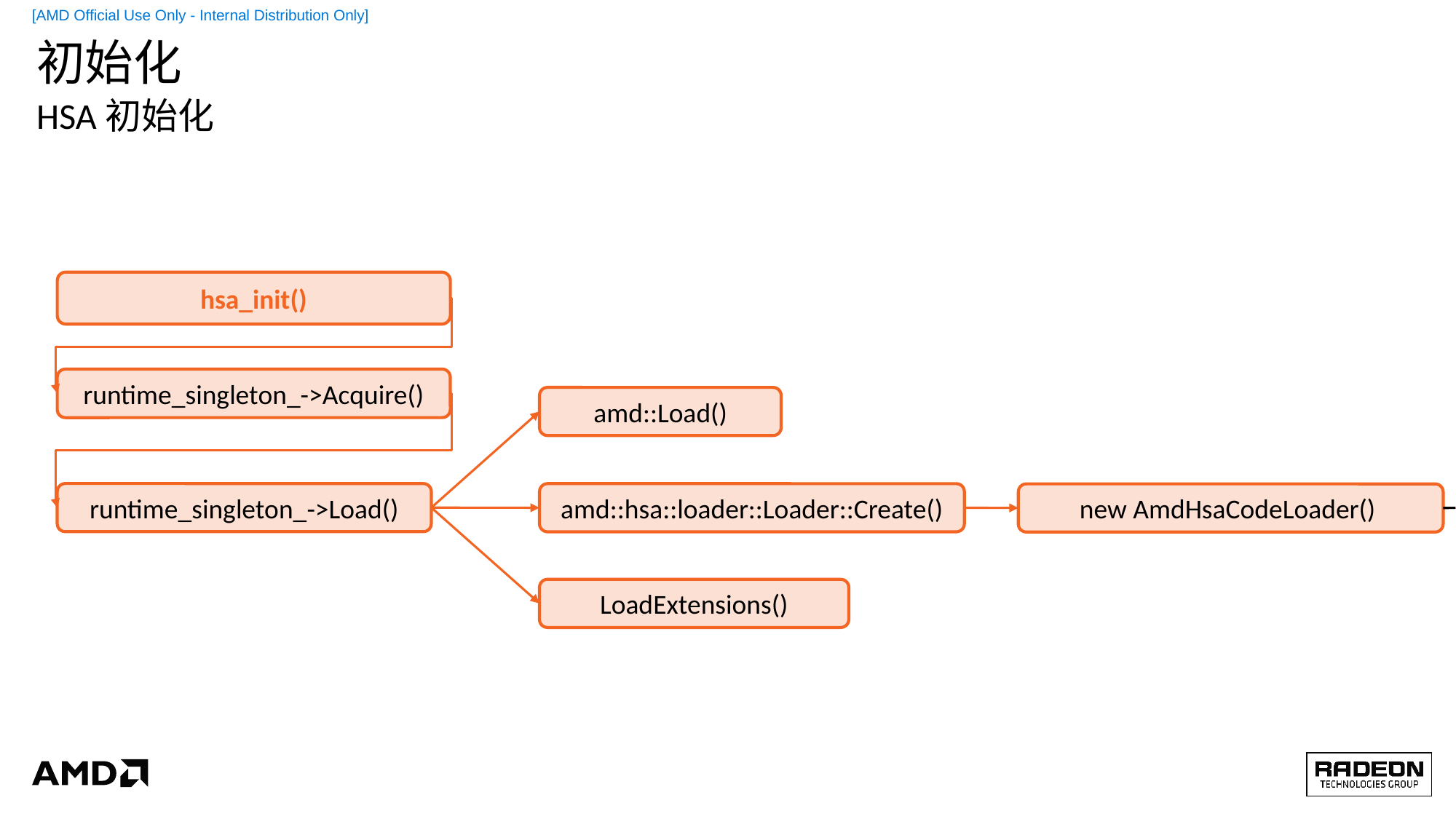

# 初始化
HSA初始化
hsa_init()
runtime_singleton_->Acquire()
amd::Load()
AmdHsaCodeLoader::Context * context = Runtime::LoaderContext loader_context_
runtime_singleton_->Load()
amd::hsa::loader::Loader::Create()
new AmdHsaCodeLoader()
LoadExtensions()